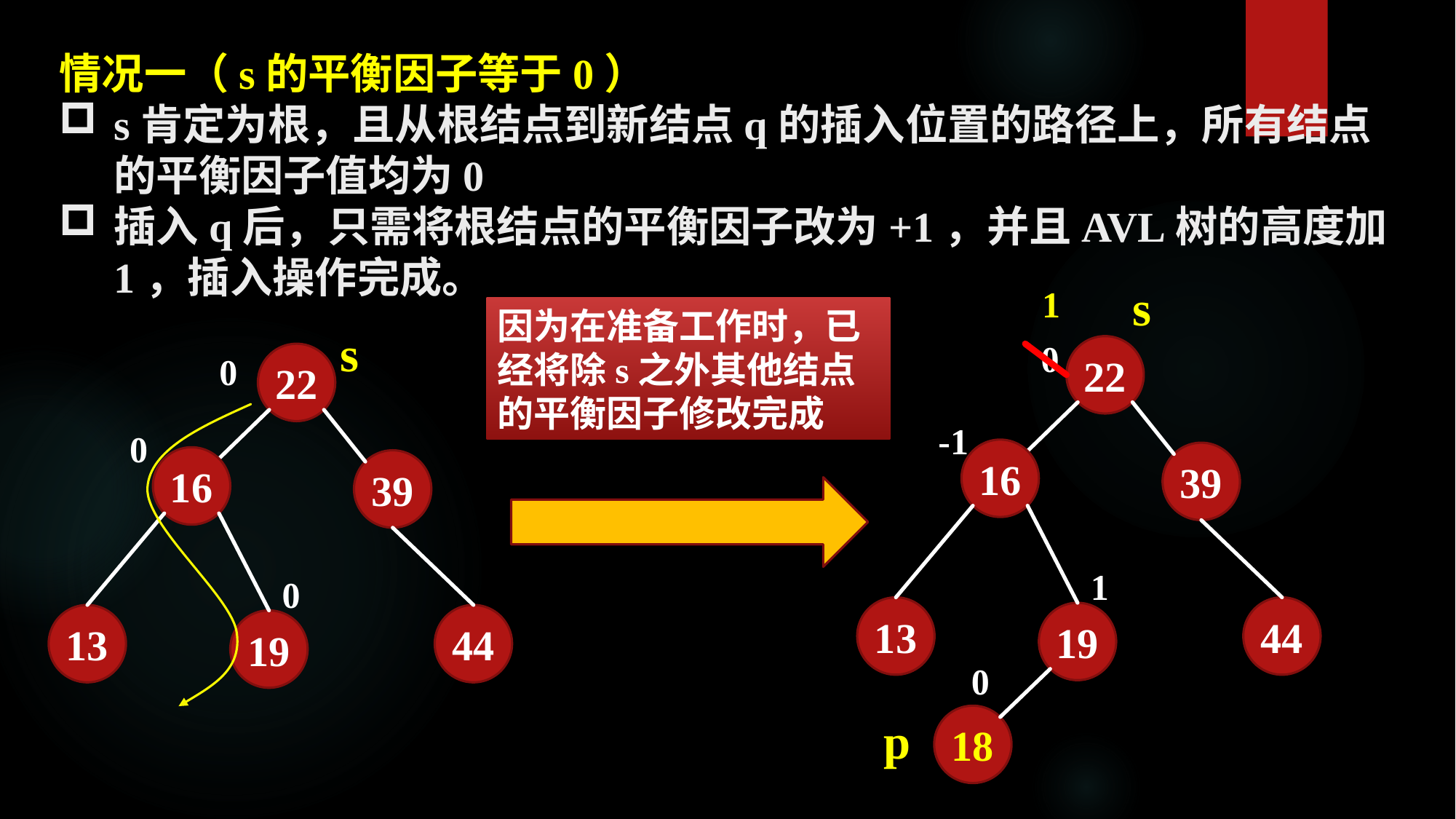

情况一（s的平衡因子等于0）
s肯定为根，且从根结点到新结点q的插入位置的路径上，所有结点的平衡因子值均为0
插入q后，只需将根结点的平衡因子改为+1，并且AVL树的高度加1，插入操作完成。

s
0
22
-1
16
39
1
13
44
19
0
p
18
1
因为在准备工作时，已经将除s之外其他结点的平衡因子修改完成
s
0
22

0
16
39

0
13
44
19